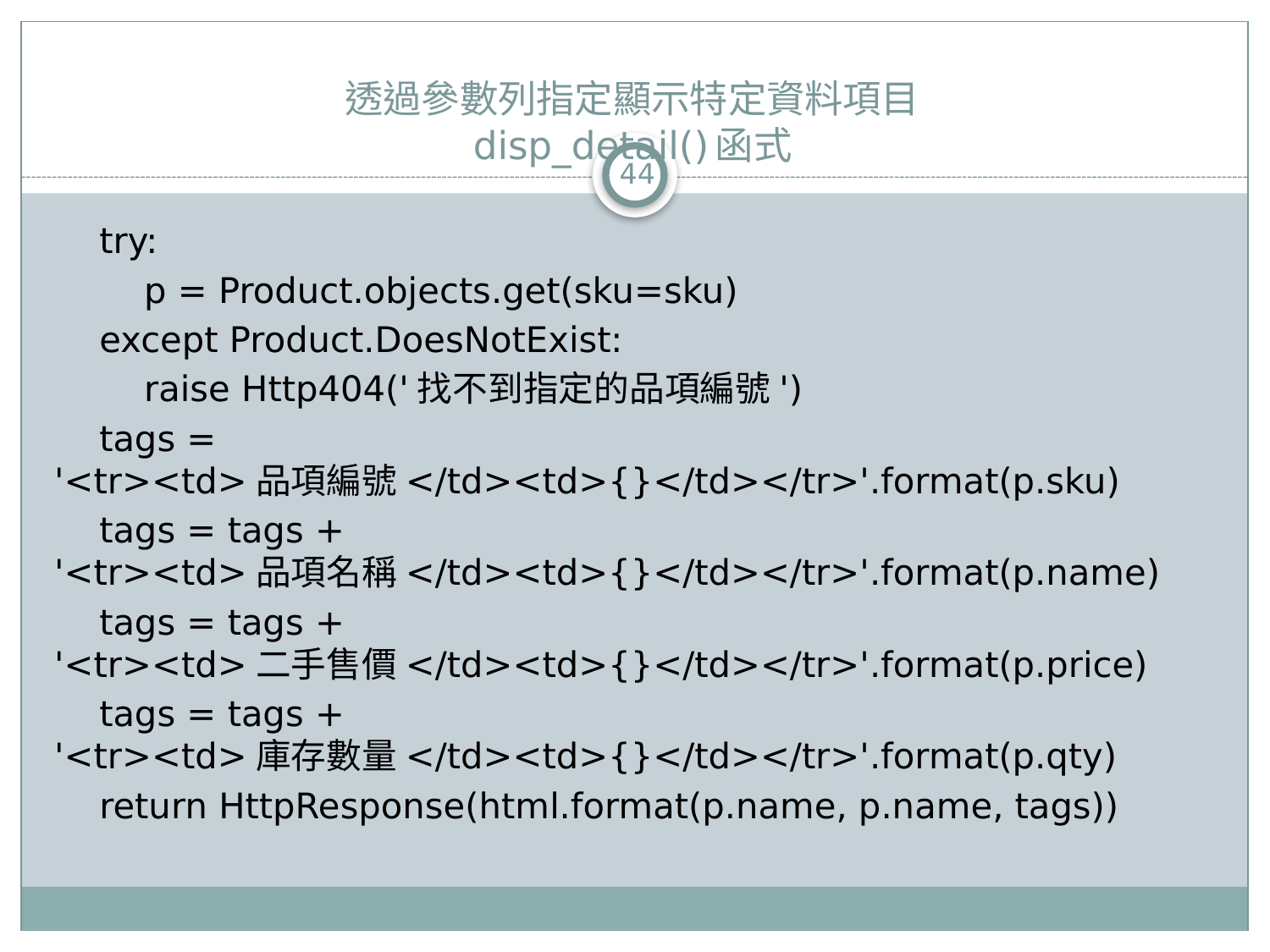

# 透過參數列指定顯示特定資料項目 disp_detail()函式
44
    try:
        p = Product.objects.get(sku=sku)
    except Product.DoesNotExist:
        raise Http404('找不到指定的品項編號')
    tags = '<tr><td>品項編號</td><td>{}</td></tr>'.format(p.sku)
    tags = tags + '<tr><td>品項名稱</td><td>{}</td></tr>'.format(p.name)
    tags = tags + '<tr><td>二手售價</td><td>{}</td></tr>'.format(p.price)
    tags = tags + '<tr><td>庫存數量</td><td>{}</td></tr>'.format(p.qty)
    return HttpResponse(html.format(p.name, p.name, tags))